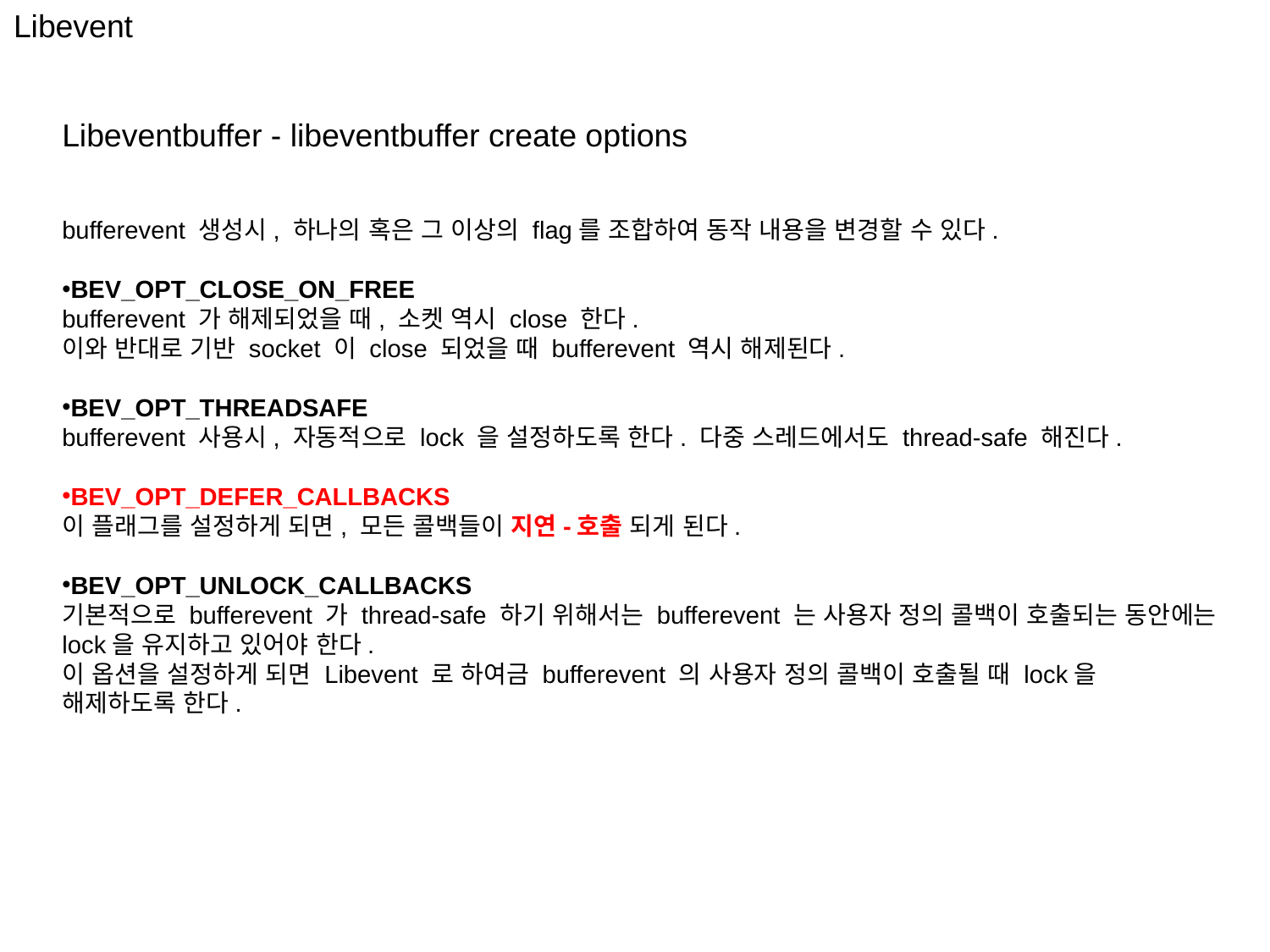

Libevent
Libeventbuffer - libeventbuffer create options
bufferevent 생성시, 하나의 혹은 그 이상의 flag를 조합하여 동작 내용을 변경할 수 있다.

BEV_OPT_CLOSE_ON_FREE
bufferevent 가 해제되었을 때, 소켓 역시 close 한다.
이와 반대로 기반 socket 이 close 되었을 때 bufferevent 역시 해제된다.

BEV_OPT_THREADSAFE
bufferevent 사용시, 자동적으로 lock 을 설정하도록 한다. 다중 스레드에서도 thread-safe 해진다.

BEV_OPT_DEFER_CALLBACKS
이 플래그를 설정하게 되면, 모든 콜백들이 지연-호출 되게 된다.

BEV_OPT_UNLOCK_CALLBACKS
기본적으로 bufferevent 가 thread-safe 하기 위해서는 bufferevent 는 사용자 정의 콜백이 호출되는 동안에는 lock을 유지하고 있어야 한다.
이 옵션을 설정하게 되면 Libevent 로 하여금 bufferevent 의 사용자 정의 콜백이 호출될 때 lock을 해제하도록 한다.